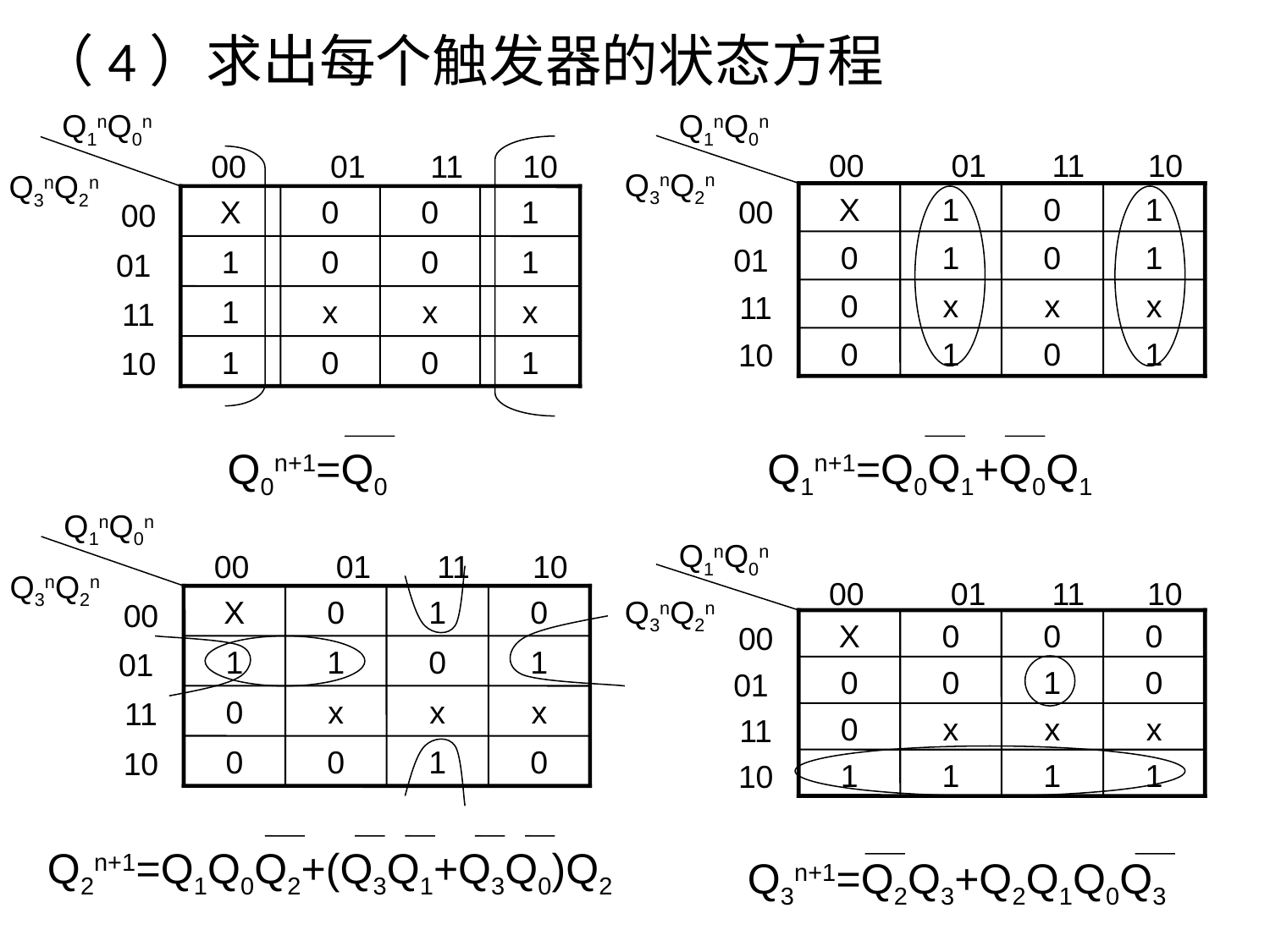

（4）求出每个触发器的状态方程
Q1nQ0n

00
01
11
10
Q3nQ2n
X

0

0

1

00
1

0
0
1
01
1

x
x
x
11
1

0
0
1
10

Q1nQ0n

00
01
11
10
Q3nQ2n
X

1

0

1

00
0

1
0
1
01
0

x
x
x
11
0

1
0
1
10

Q0n+1=Q0

Q1n+1=Q0Q1+Q0Q1

Q1nQ0n

00
01
11
10
Q3nQ2n
X

0

1

0

00
1

1
0
1
01
0

x
x
x
11
0

0
1
0
10

Q1nQ0n

00
01
11
10
Q3nQ2n
X

0

0

0

00
0

0
1
0
01
0

x
x
x
11
1

1
1
1
10

Q2n+1=Q1Q0Q2+(Q3Q1+Q3Q0)Q2

Q3n+1=Q2Q3+Q2Q1Q0Q3